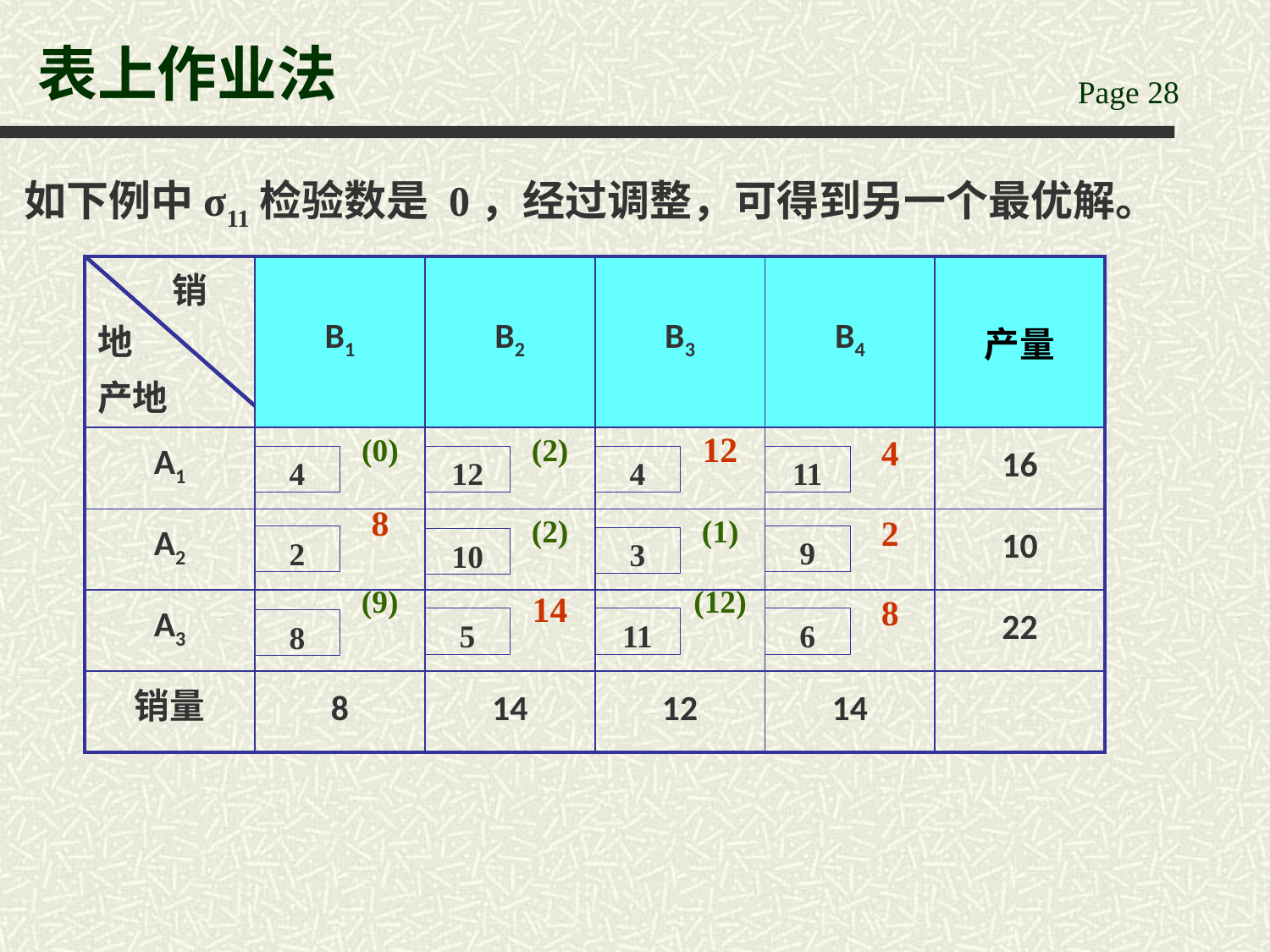

# 表上作业法
如下例中σ11检验数是 0，经过调整，可得到另一个最优解。
| 销地 产地 | B1 | B2 | B3 | B4 | 产量 |
| --- | --- | --- | --- | --- | --- |
| A1 |  |  |  |  | 16 |
| A2 |  |  |  |  | 10 |
| A3 |  |  |  |  | 22 |
| 销量 | 8 | 14 | 12 | 14 |  |

12
(0)
(2)
4
4
12
4
11
8
2
(2)
(1)
9
2
3
10
(9)
(12)
14
8
5
11
6
8